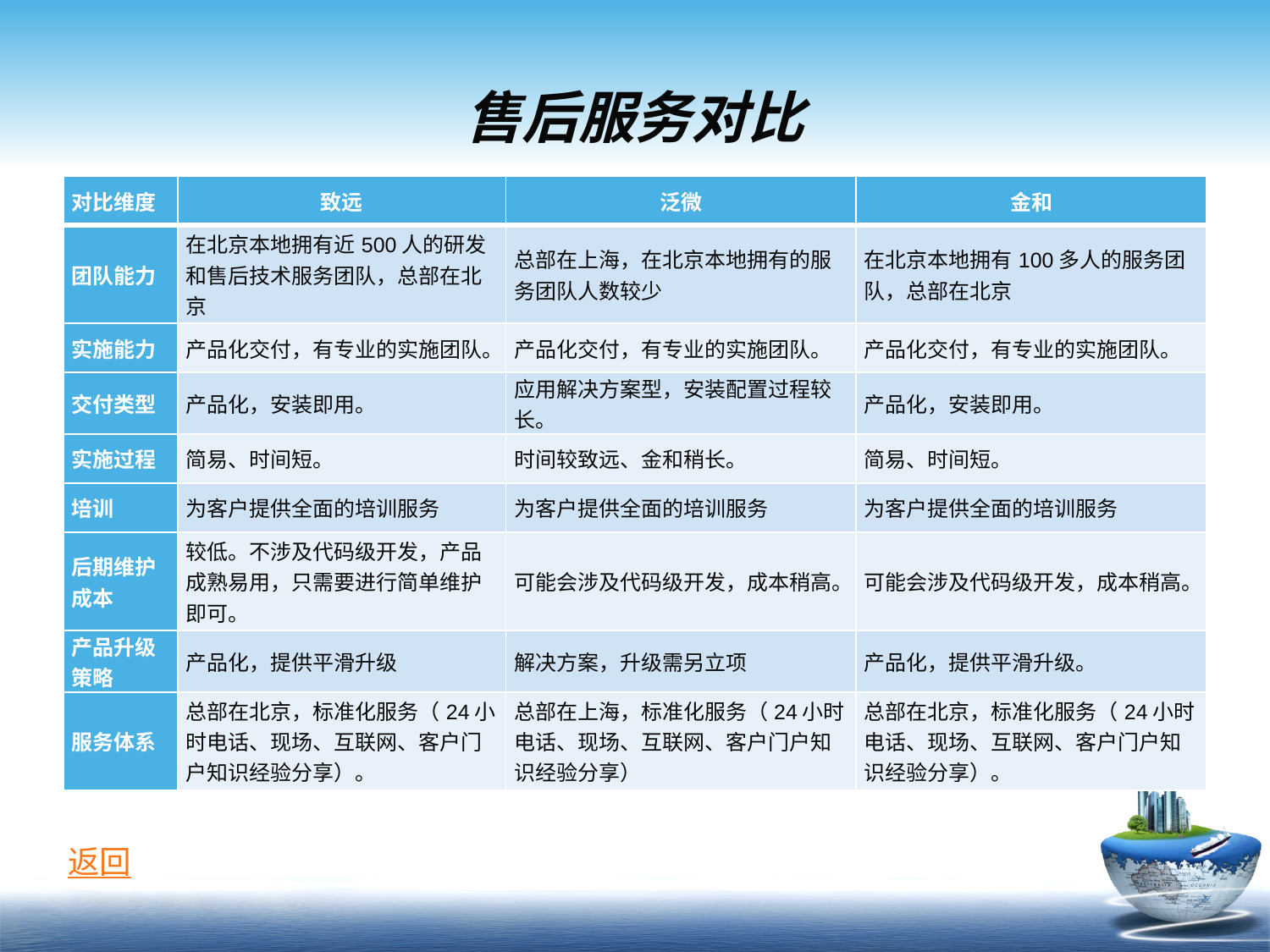

# 售后服务对比
| 对比维度 | 致远 | 泛微 | 金和 |
| --- | --- | --- | --- |
| 团队能力 | 在北京本地拥有近500人的研发和售后技术服务团队，总部在北京 | 总部在上海，在北京本地拥有的服务团队人数较少 | 在北京本地拥有100多人的服务团队，总部在北京 |
| 实施能力 | 产品化交付，有专业的实施团队。 | 产品化交付，有专业的实施团队。 | 产品化交付，有专业的实施团队。 |
| 交付类型 | 产品化，安装即用。 | 应用解决方案型，安装配置过程较长。 | 产品化，安装即用。 |
| 实施过程 | 简易、时间短。 | 时间较致远、金和稍长。 | 简易、时间短。 |
| 培训 | 为客户提供全面的培训服务 | 为客户提供全面的培训服务 | 为客户提供全面的培训服务 |
| 后期维护成本 | 较低。不涉及代码级开发，产品成熟易用，只需要进行简单维护即可。 | 可能会涉及代码级开发，成本稍高。 | 可能会涉及代码级开发，成本稍高。 |
| 产品升级策略 | 产品化，提供平滑升级 | 解决方案，升级需另立项 | 产品化，提供平滑升级。 |
| 服务体系 | 总部在北京，标准化服务（24小时电话、现场、互联网、客户门户知识经验分享）。 | 总部在上海，标准化服务（24小时电话、现场、互联网、客户门户知识经验分享） | 总部在北京，标准化服务（24小时电话、现场、互联网、客户门户知识经验分享）。 |
返回